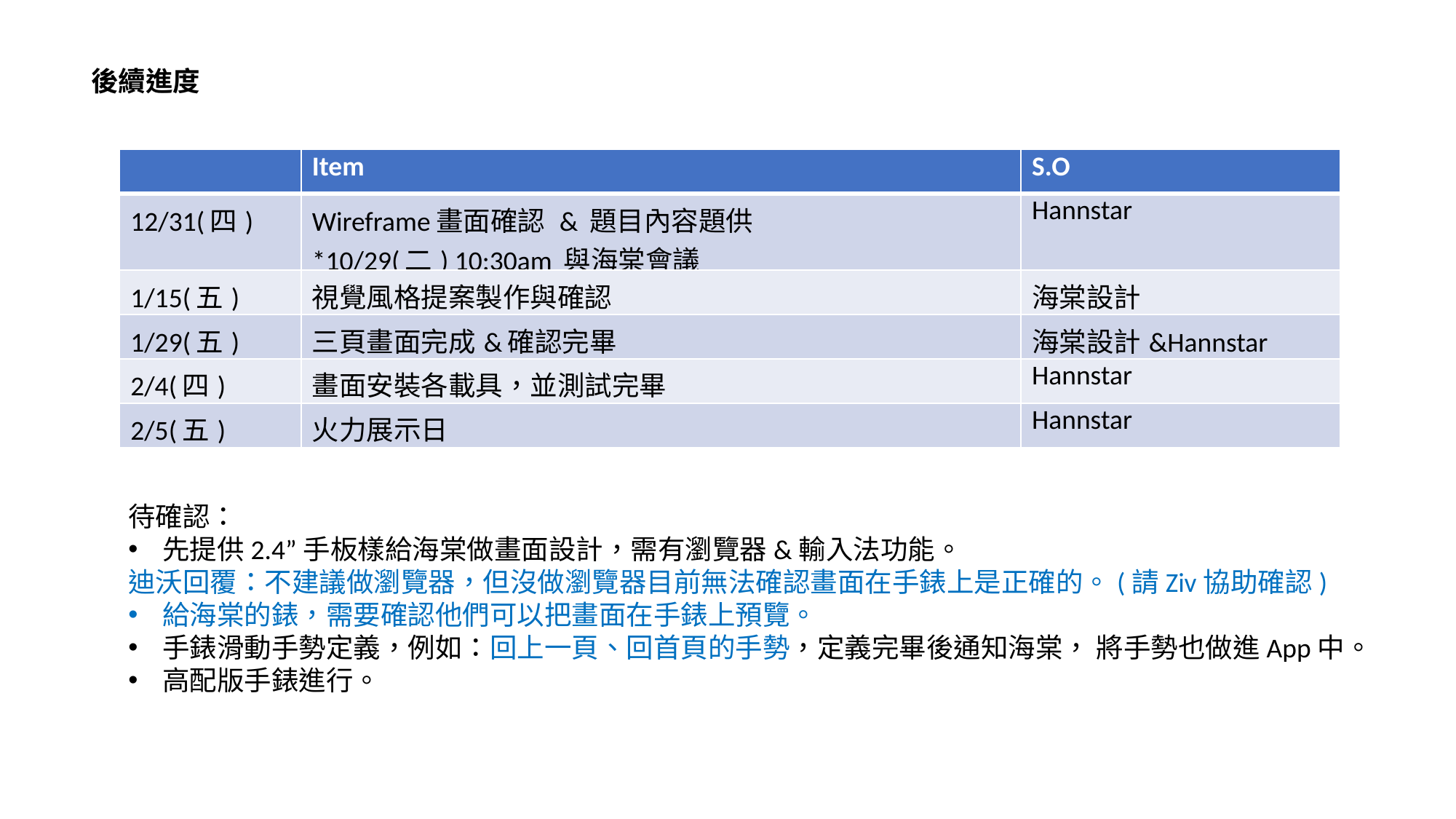

後續進度
|  | Item | S.O |
| --- | --- | --- |
| 12/31(四) | Wireframe畫面確認 & 題目內容題供 \*10/29(二) 10:30am 與海棠會議 | Hannstar |
| 1/15(五) | 視覺風格提案製作與確認 | 海棠設計 |
| 1/29(五) | 三頁畫面完成&確認完畢 | 海棠設計&Hannstar |
| 2/4(四) | 畫面安裝各載具，並測試完畢 | Hannstar |
| 2/5(五) | 火力展示日 | Hannstar |
待確認：
先提供2.4”手板樣給海棠做畫面設計，需有瀏覽器&輸入法功能。
迪沃回覆：不建議做瀏覽器，但沒做瀏覽器目前無法確認畫面在手錶上是正確的。(請Ziv協助確認)
給海棠的錶，需要確認他們可以把畫面在手錶上預覽。
手錶滑動手勢定義，例如：回上一頁、回首頁的手勢，定義完畢後通知海棠， 將手勢也做進App中。
高配版手錶進行。